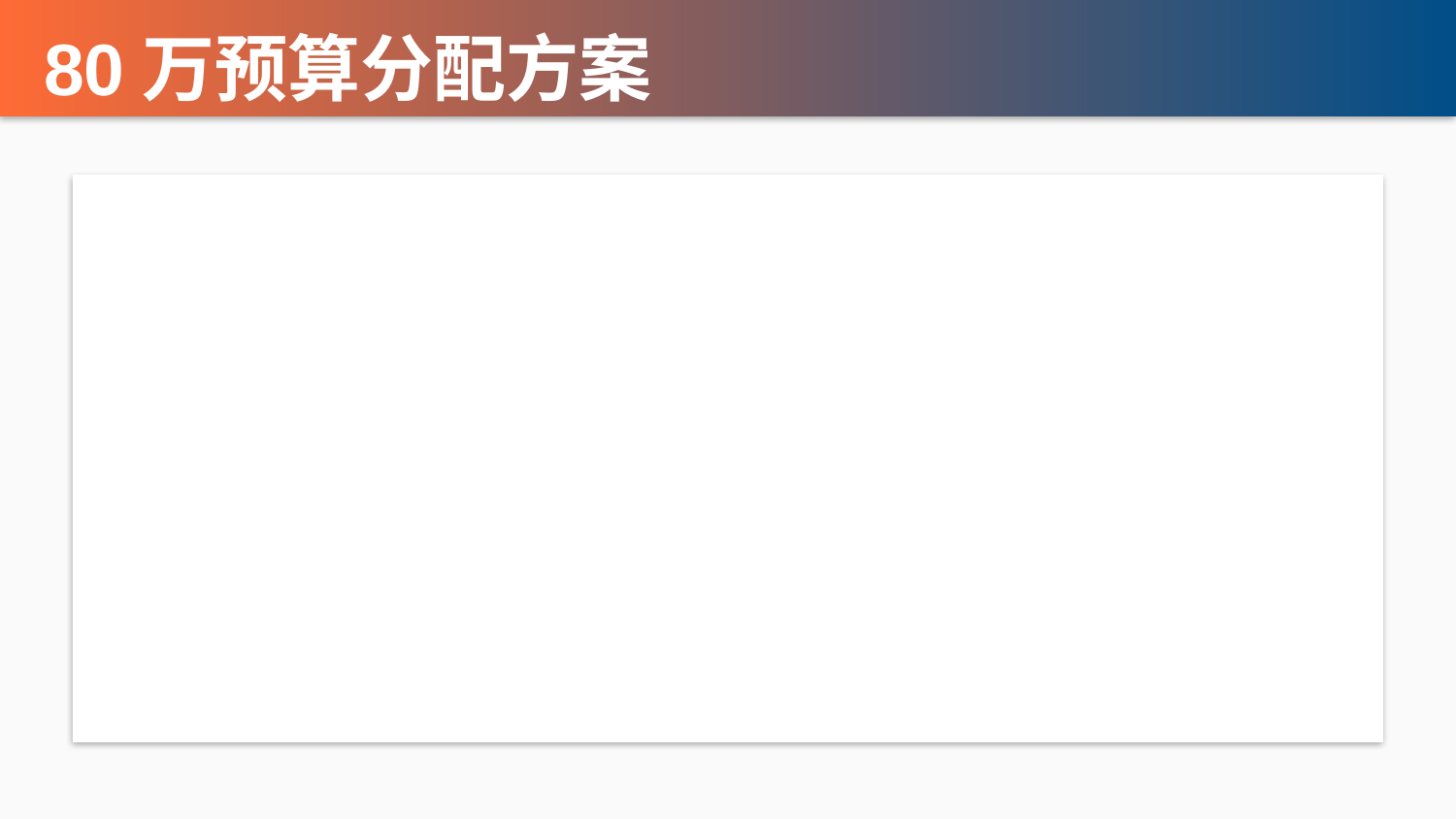

80万预算分配方案

📱 线上推广 (40万, 50%): KOL合作 + DOU+投放 + 信息流广告
🎪 线下活动 (26万, 32.5%): 快闪店 + 音乐节 + 云南之旅
🎨 内容制作 (10万, 12.5%): 短视频/海报/H5/纪录片制作
💻 技术开发 (4万, 5%): 小程序开发 + 会员系统搭建